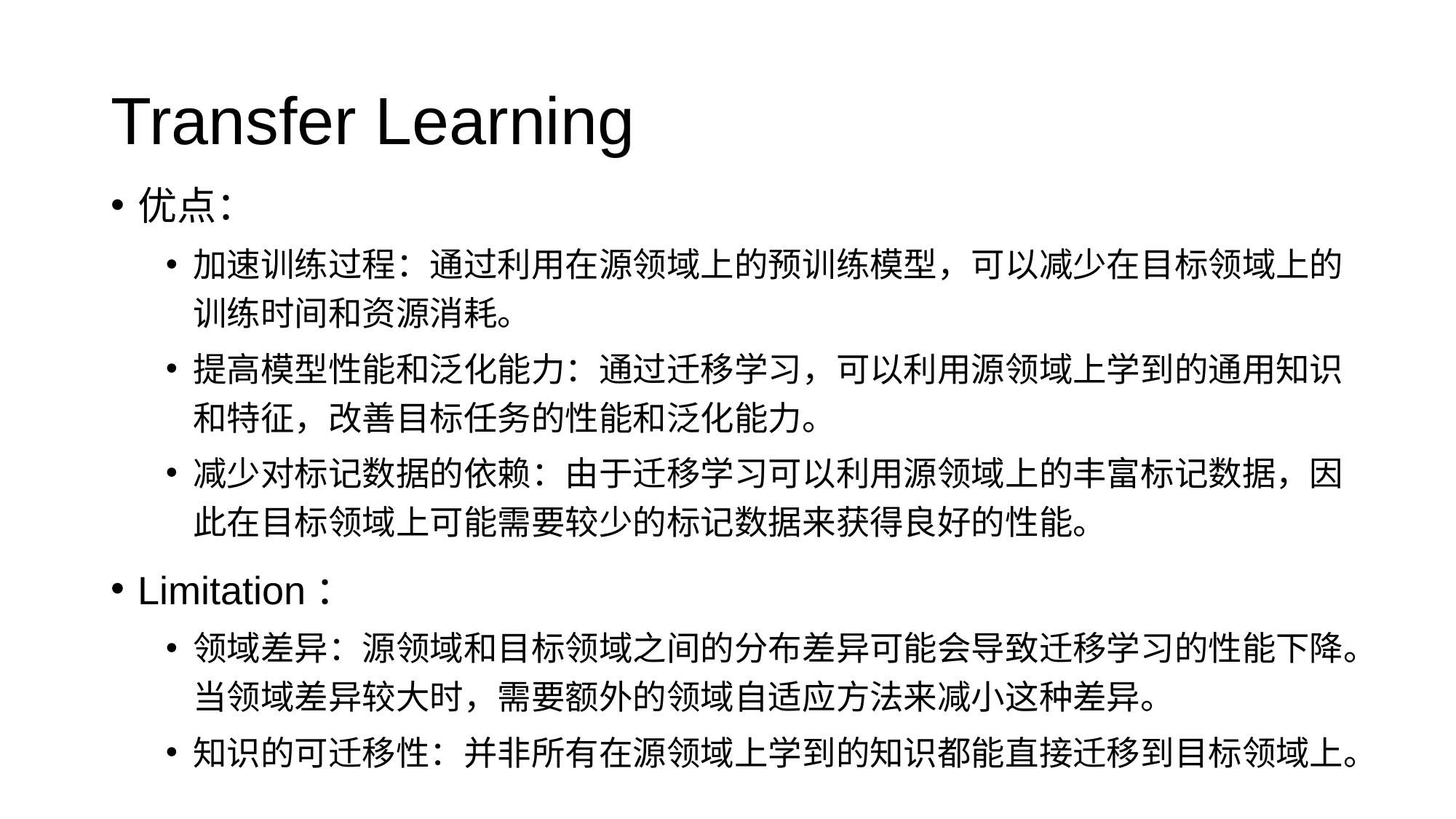

# Transfer Learning
优点：
加速训练过程：通过利用在源领域上的预训练模型，可以减少在目标领域上的训练时间和资源消耗。
提高模型性能和泛化能力：通过迁移学习，可以利用源领域上学到的通用知识和特征，改善目标任务的性能和泛化能力。
减少对标记数据的依赖：由于迁移学习可以利用源领域上的丰富标记数据，因此在目标领域上可能需要较少的标记数据来获得良好的性能。
Limitation：
领域差异：源领域和目标领域之间的分布差异可能会导致迁移学习的性能下降。当领域差异较大时，需要额外的领域自适应方法来减小这种差异。
知识的可迁移性：并非所有在源领域上学到的知识都能直接迁移到目标领域上。